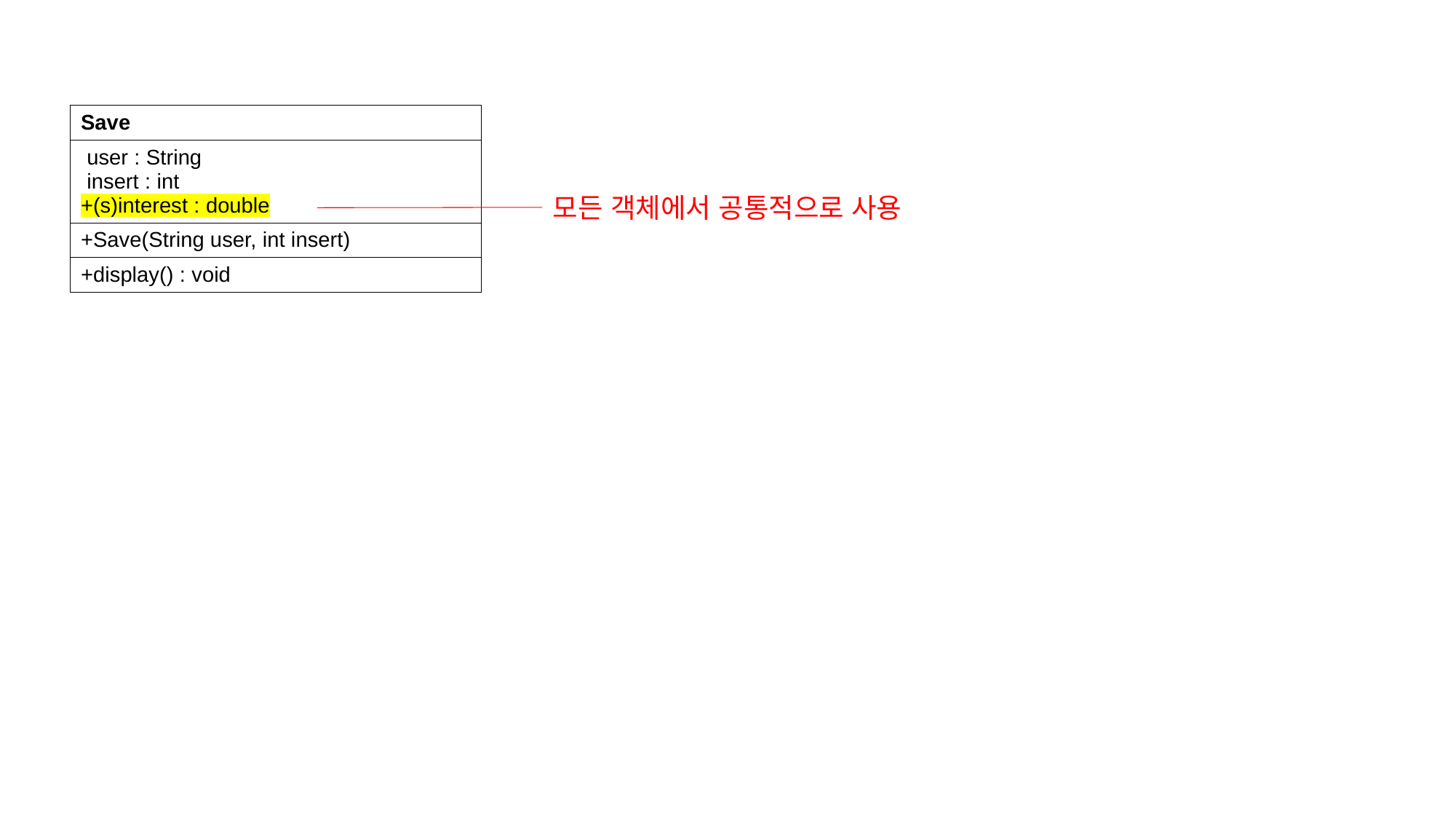

| Save |
| --- |
| user : String insert : int +(s)interest : double |
| +Save(String user, int insert) |
| +display() : void |
모든 객체에서 공통적으로 사용